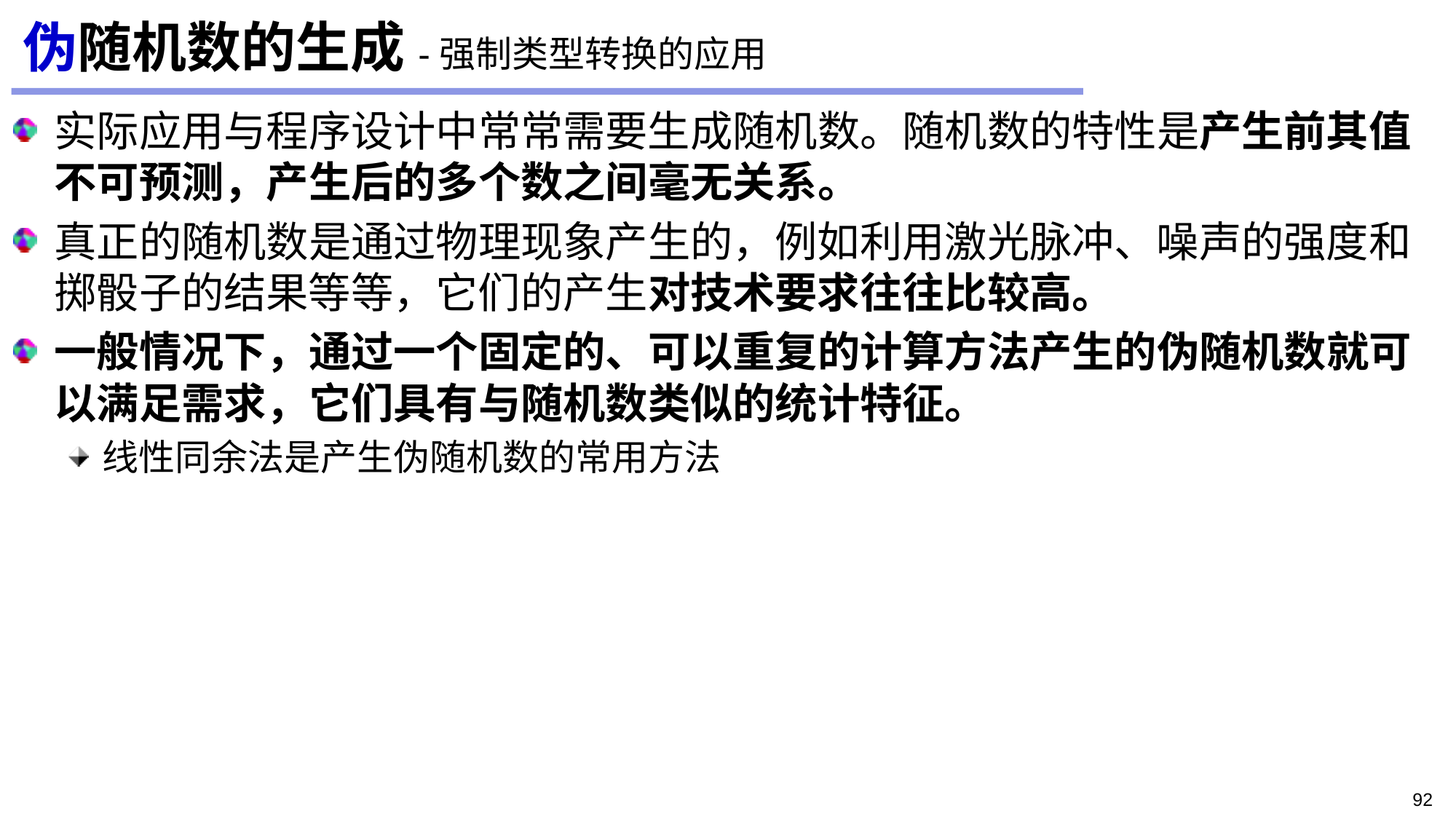

# 伪随机数的生成-强制类型转换的应用
实际应用与程序设计中常常需要生成随机数。随机数的特性是产生前其值不可预测，产生后的多个数之间毫无关系。
真正的随机数是通过物理现象产生的，例如利用激光脉冲、噪声的强度和掷骰子的结果等等，它们的产生对技术要求往往比较高。
一般情况下，通过一个固定的、可以重复的计算方法产生的伪随机数就可以满足需求，它们具有与随机数类似的统计特征。
线性同余法是产生伪随机数的常用方法
92